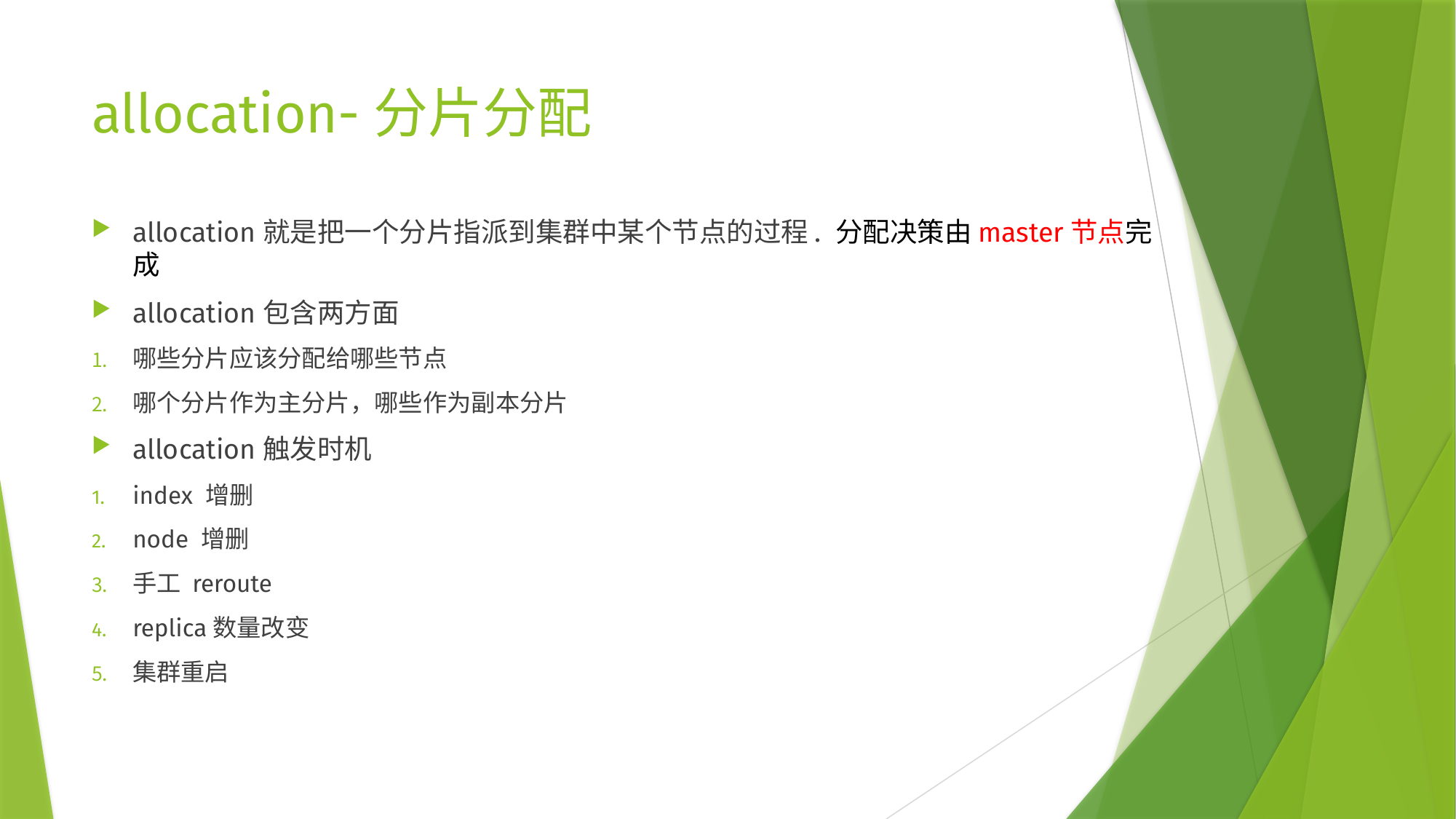

# allocation-分片分配

allocation就是把一个分片指派到集群中某个节点的过程. 分配决策由master节点完成
allocation包含两方面
哪些分片应该分配给哪些节点
哪个分片作为主分片，哪些作为副本分片
allocation触发时机
index 增删
node 增删
手工 reroute
replica数量改变
集群重启